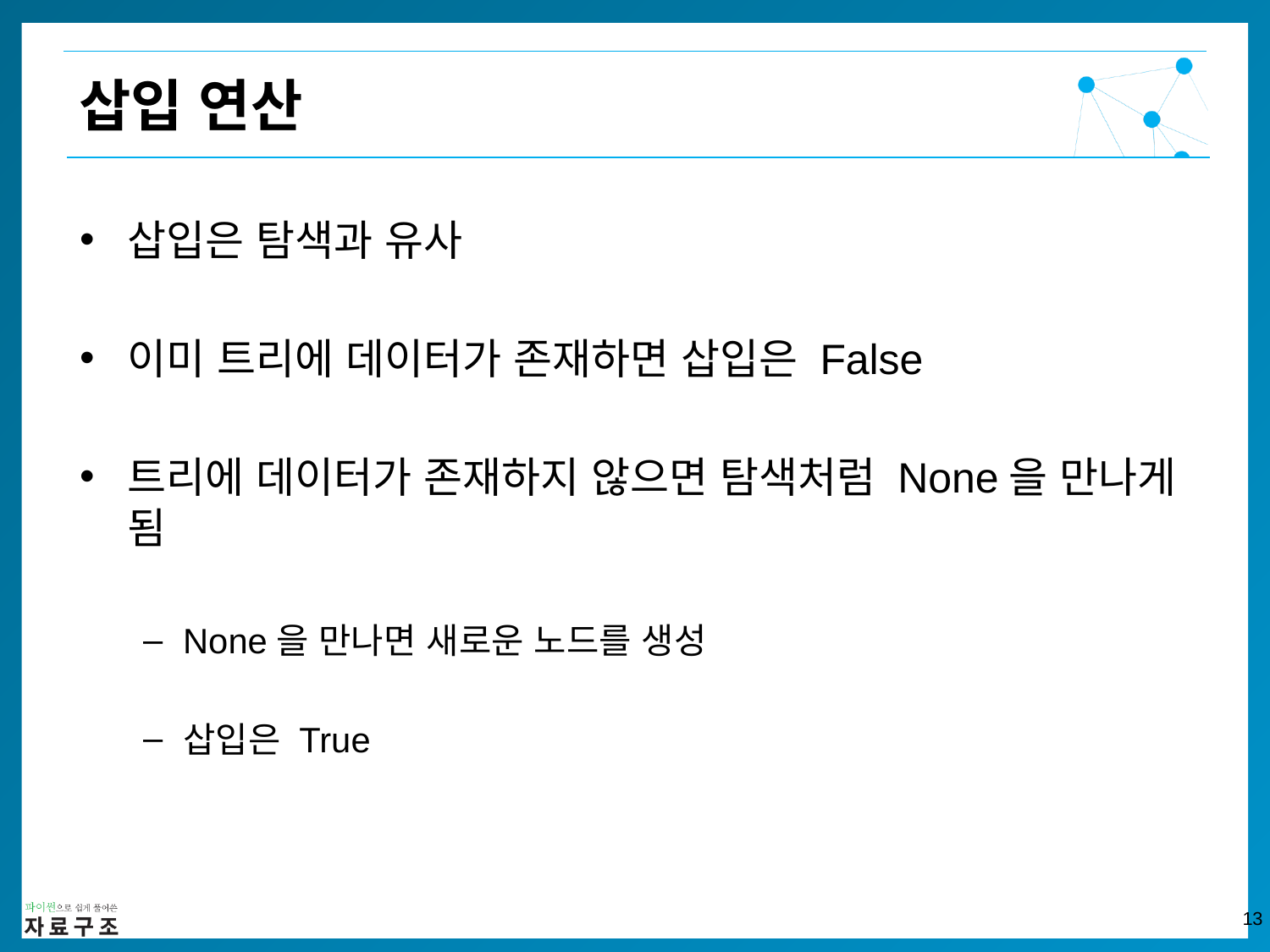

삽입 연산
삽입은 탐색과 유사

이미 트리에 데이터가 존재하면 삽입은 False

트리에 데이터가 존재하지 않으면 탐색처럼 None을 만나게 됨

None을 만나면 새로운 노드를 생성

삽입은 True